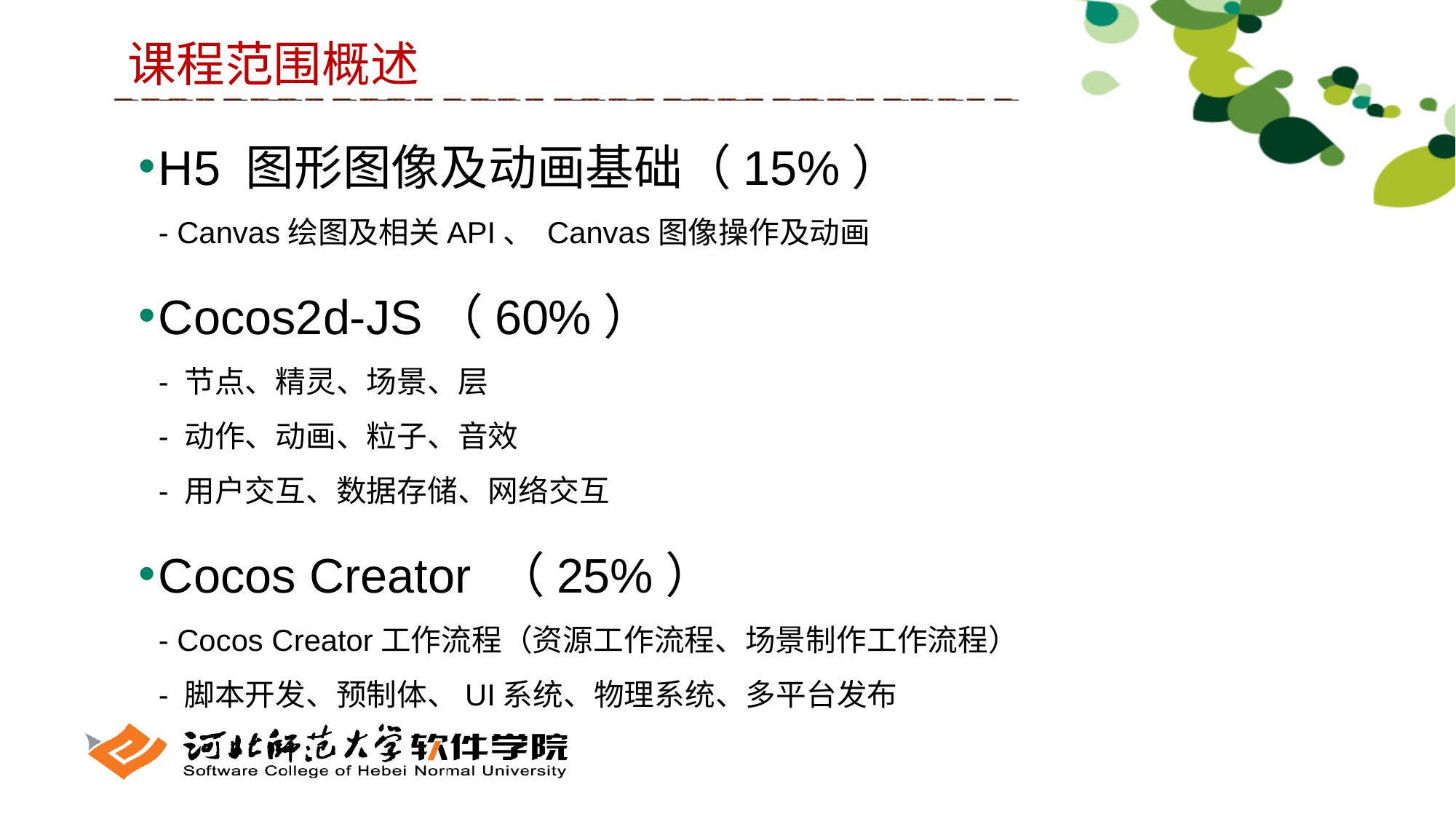

课程范围概述
H5 图形图像及动画基础（15%）
- Canvas绘图及相关API、 Canvas图像操作及动画
Cocos2d-JS（60%）
- 节点、精灵、场景、层
- 动作、动画、粒子、音效
- 用户交互、数据存储、网络交互
Cocos Creator （25%）
- Cocos Creator工作流程（资源工作流程、场景制作工作流程）
- 脚本开发、预制体、UI系统、物理系统、多平台发布